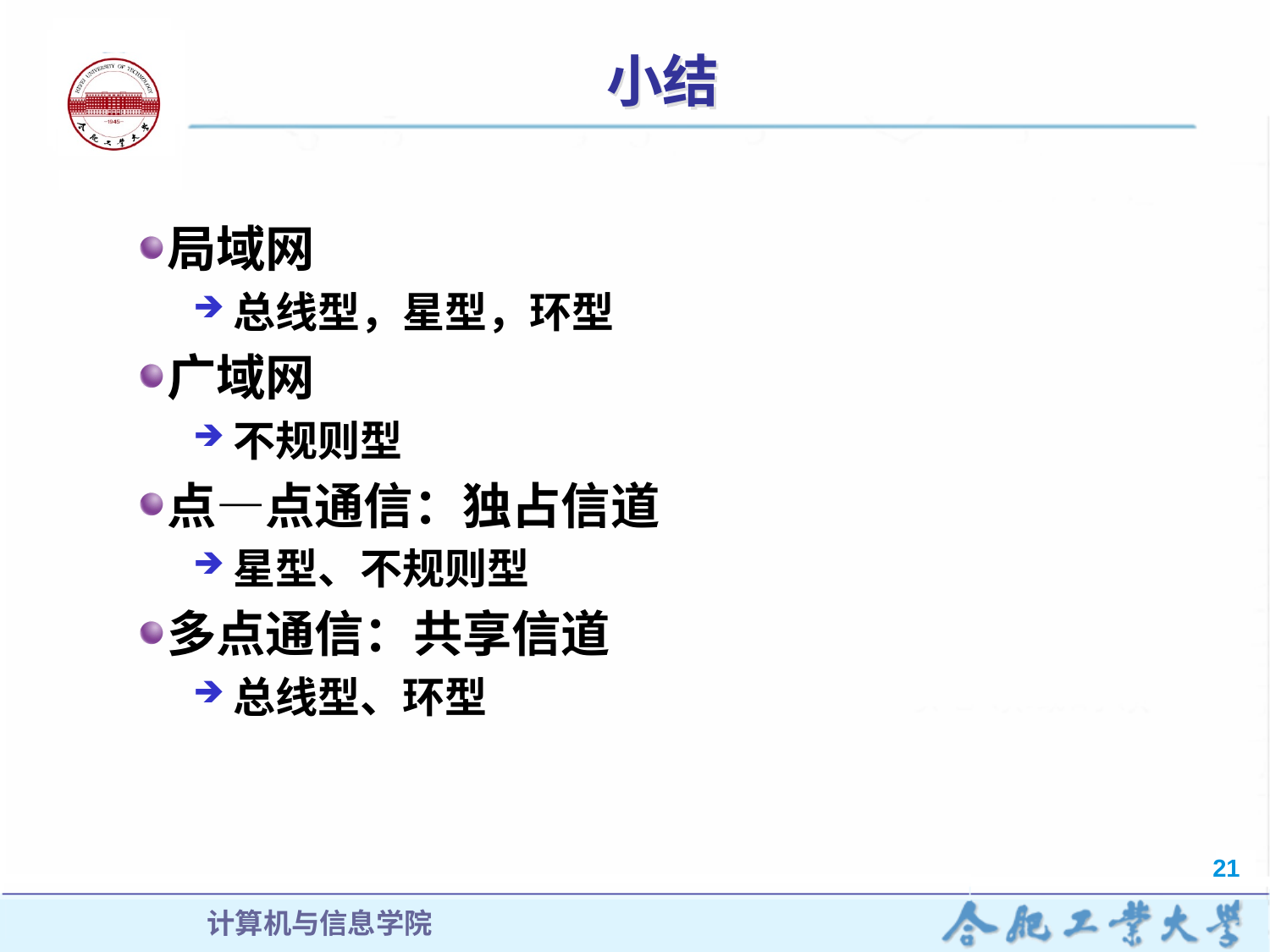

# 小结
局域网
总线型，星型，环型
广域网
不规则型
点—点通信：独占信道
星型、不规则型
多点通信：共享信道
总线型、环型